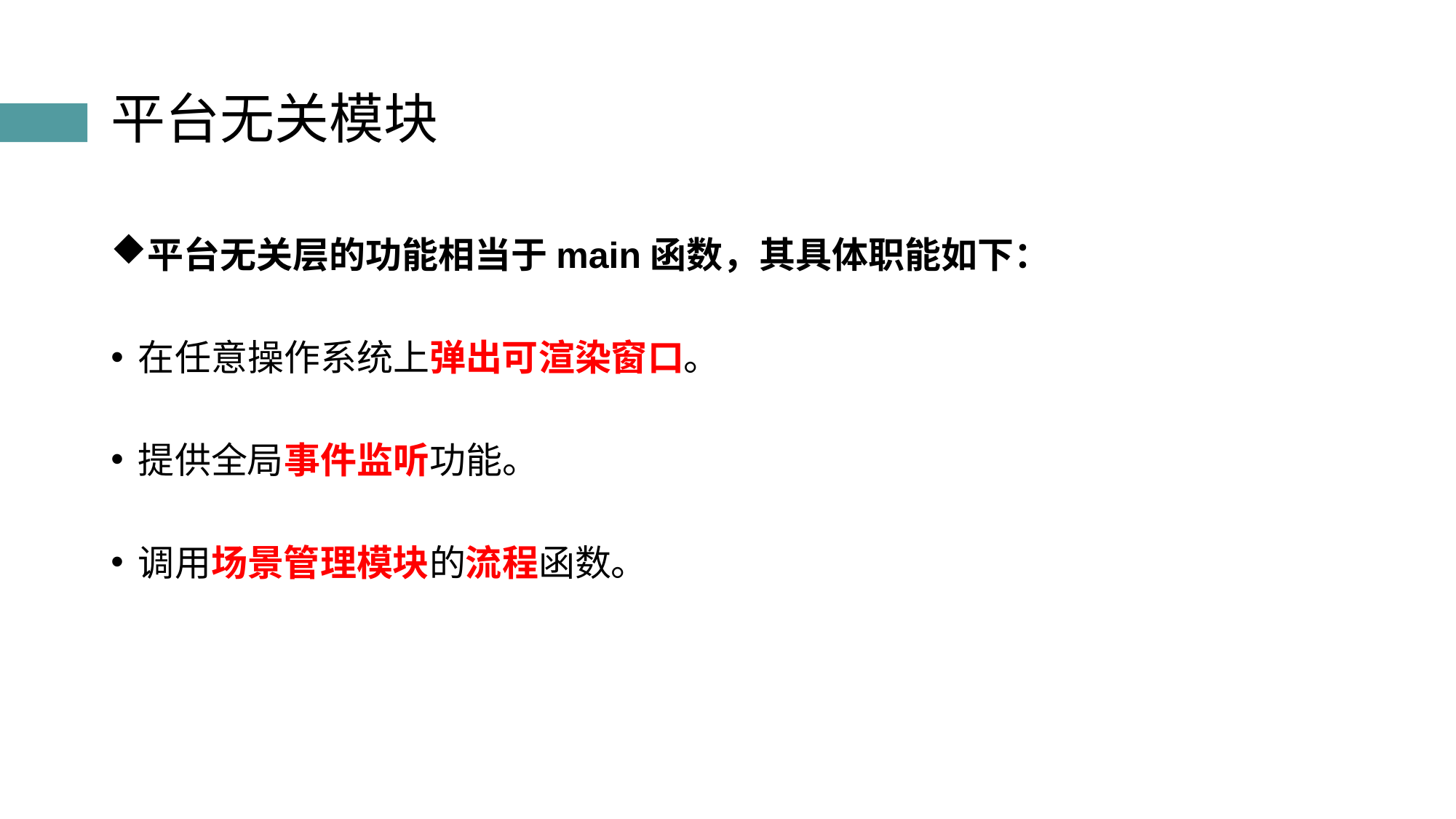

# 平台无关模块
平台无关层的功能相当于main函数，其具体职能如下：
在任意操作系统上弹出可渲染窗口。
提供全局事件监听功能。
调用场景管理模块的流程函数。